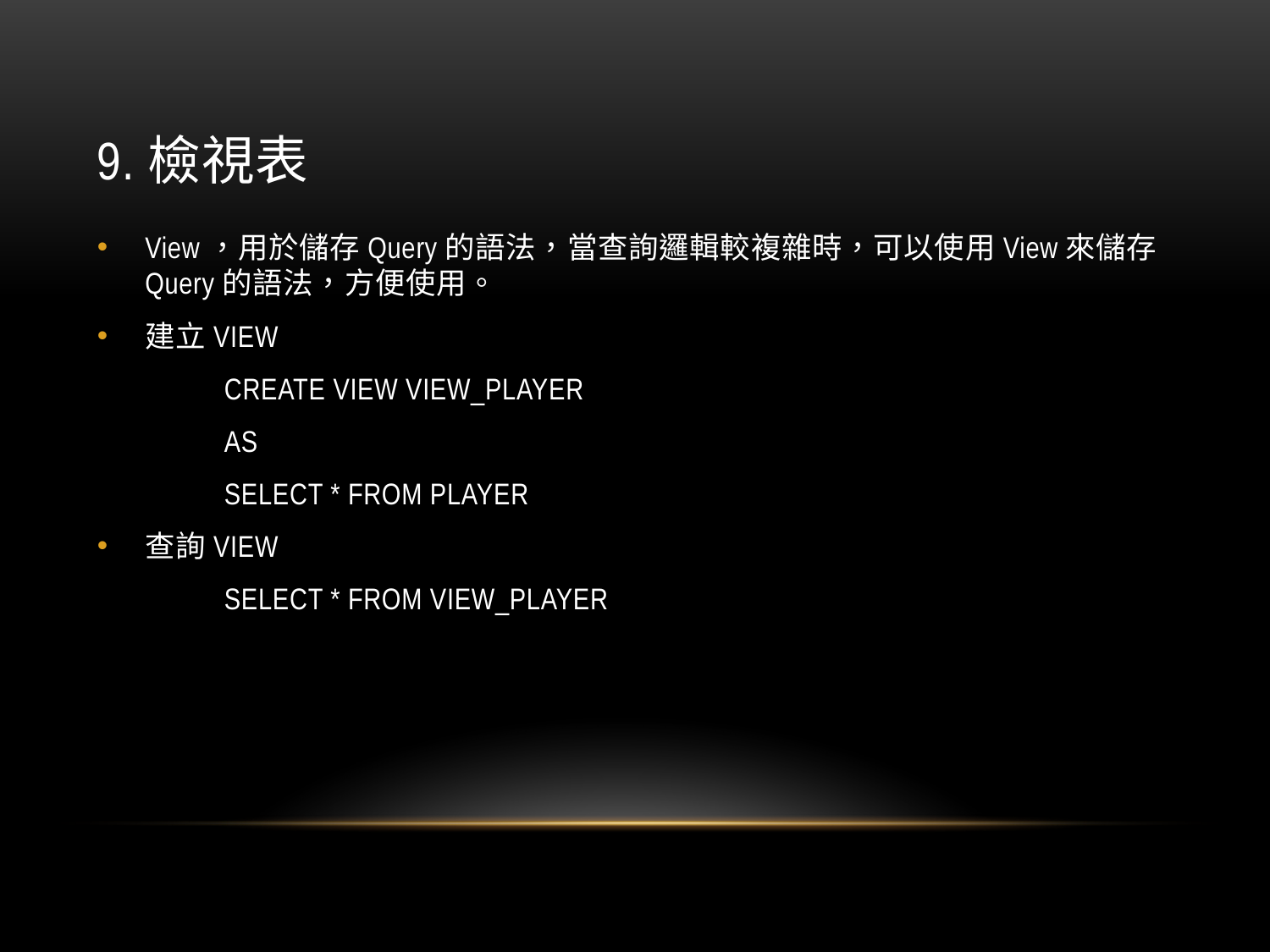

# 9.檢視表
View，用於儲存Query的語法，當查詢邏輯較複雜時，可以使用View來儲存Query的語法，方便使用。
建立VIEW
	CREATE VIEW VIEW_PLAYER
	AS
	SELECT * FROM PLAYER
查詢VIEW
	SELECT * FROM VIEW_PLAYER